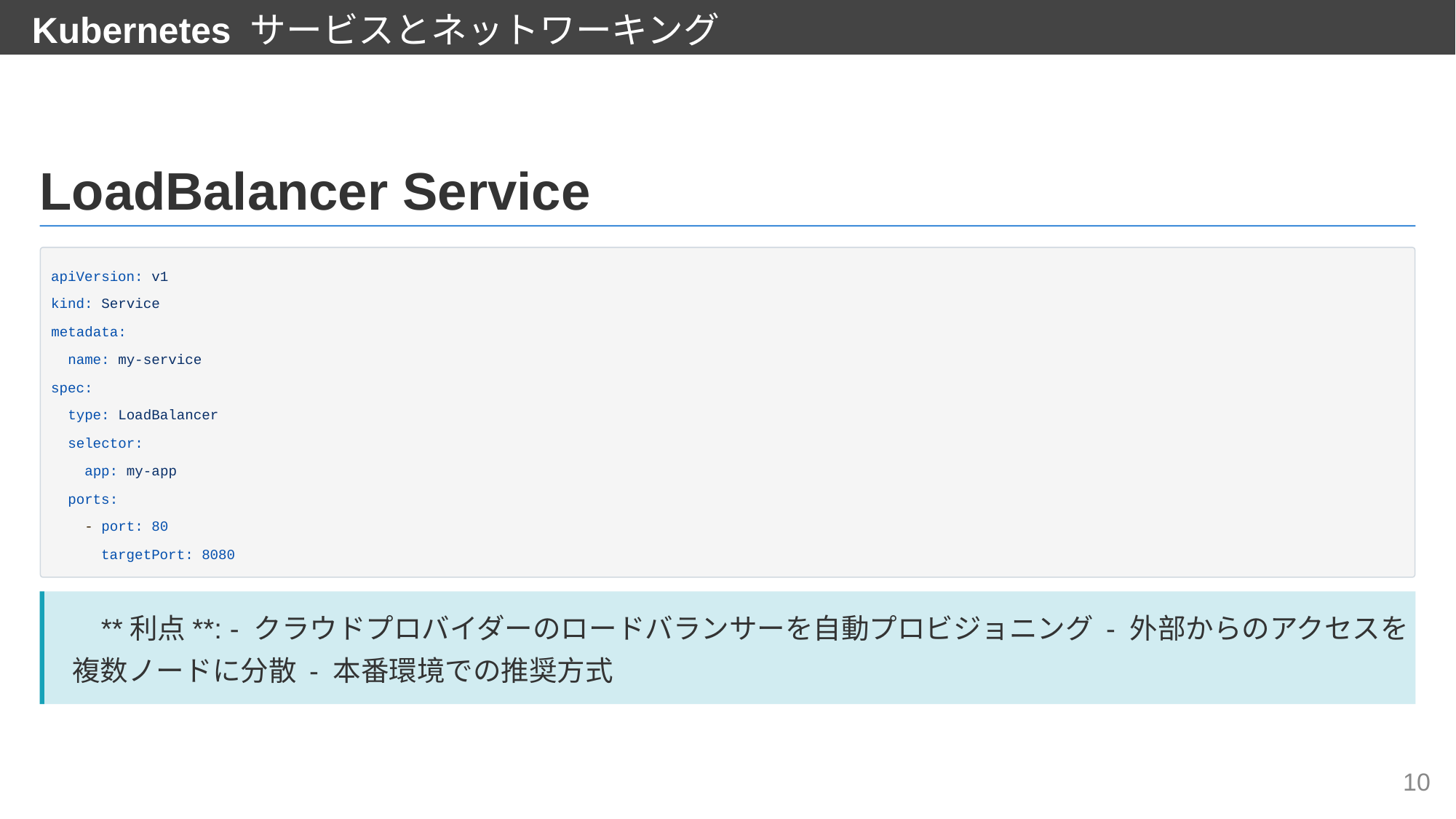

Kubernetes サービスとネットワーキング
LoadBalancer Service

apiVersion: v1
kind: Service
metadata:
  name: my-service
spec:
  type: LoadBalancer
  selector:
    app: my-app
  ports:
    - port: 80
      targetPort: 8080

 **利点**: - クラウドプロバイダーのロードバランサーを⾃動プロビジョニング - 外部からのアクセスを
複数ノードに分散 - 本番環境での推奨⽅式
10